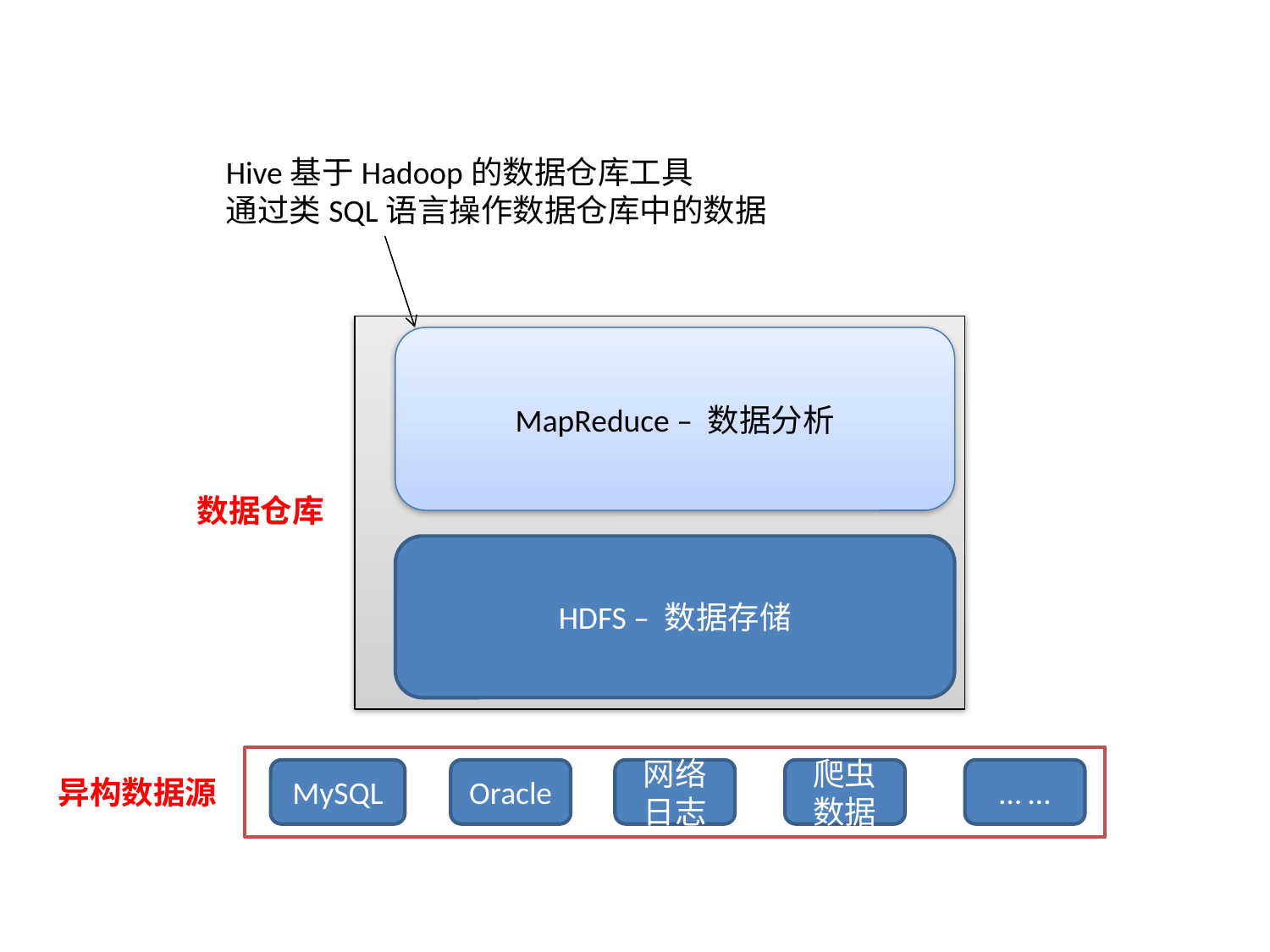

Hive基于Hadoop的数据仓库工具
通过类SQL语言操作数据仓库中的数据

MapReduce – 数据分析
数据仓库
HDFS – 数据存储

Oracle
MySQL
网络日志
爬虫数据
… …
异构数据源